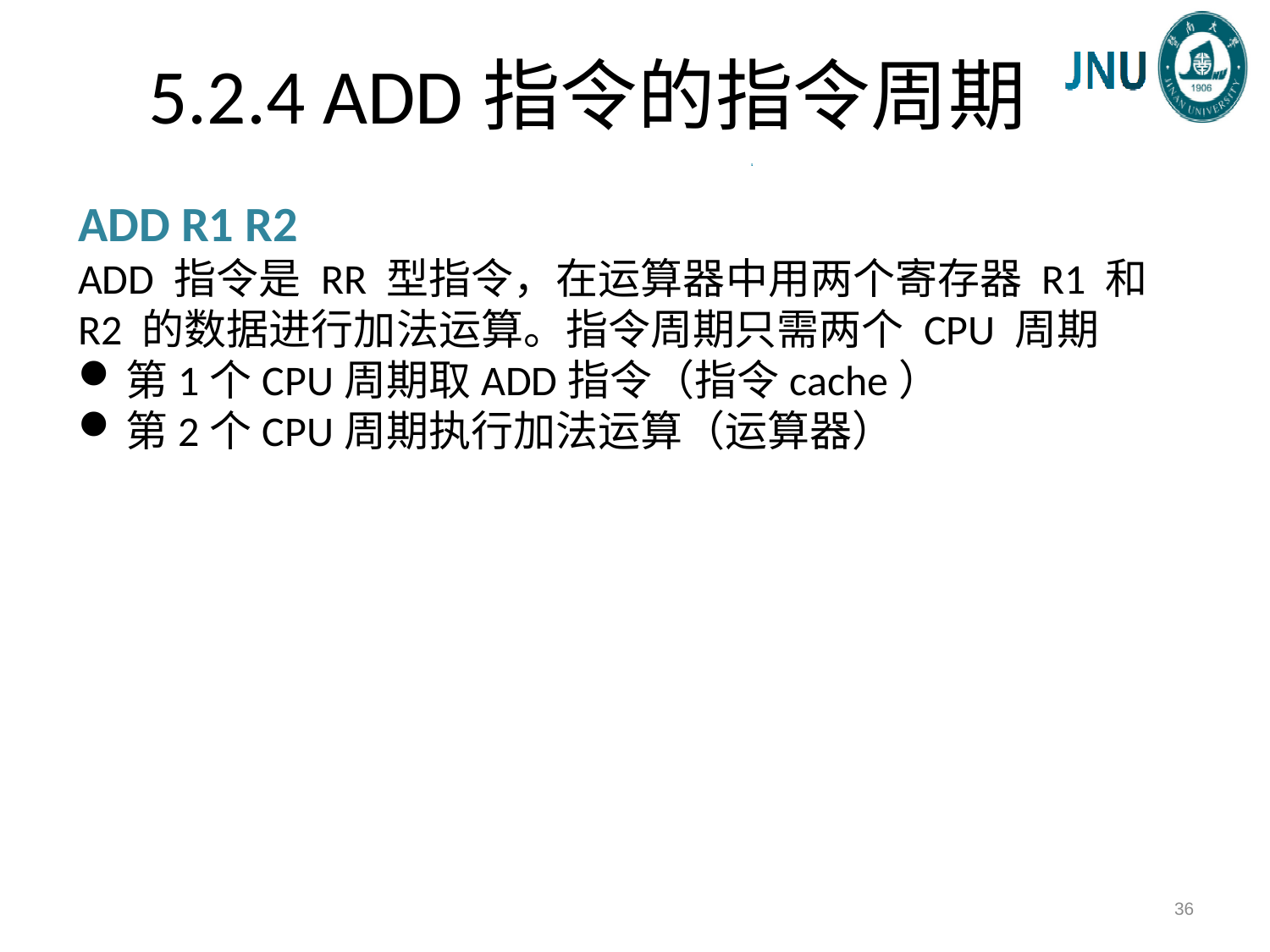

# 5.2.4 ADD指令的指令周期
ADD R1 R2
ADD 指令是 RR 型指令，在运算器中用两个寄存器 R1 和 R2 的数据进行加法运算。指令周期只需两个 CPU 周期
第1个CPU周期取ADD指令（指令cache）
第2个CPU周期执行加法运算（运算器）
36